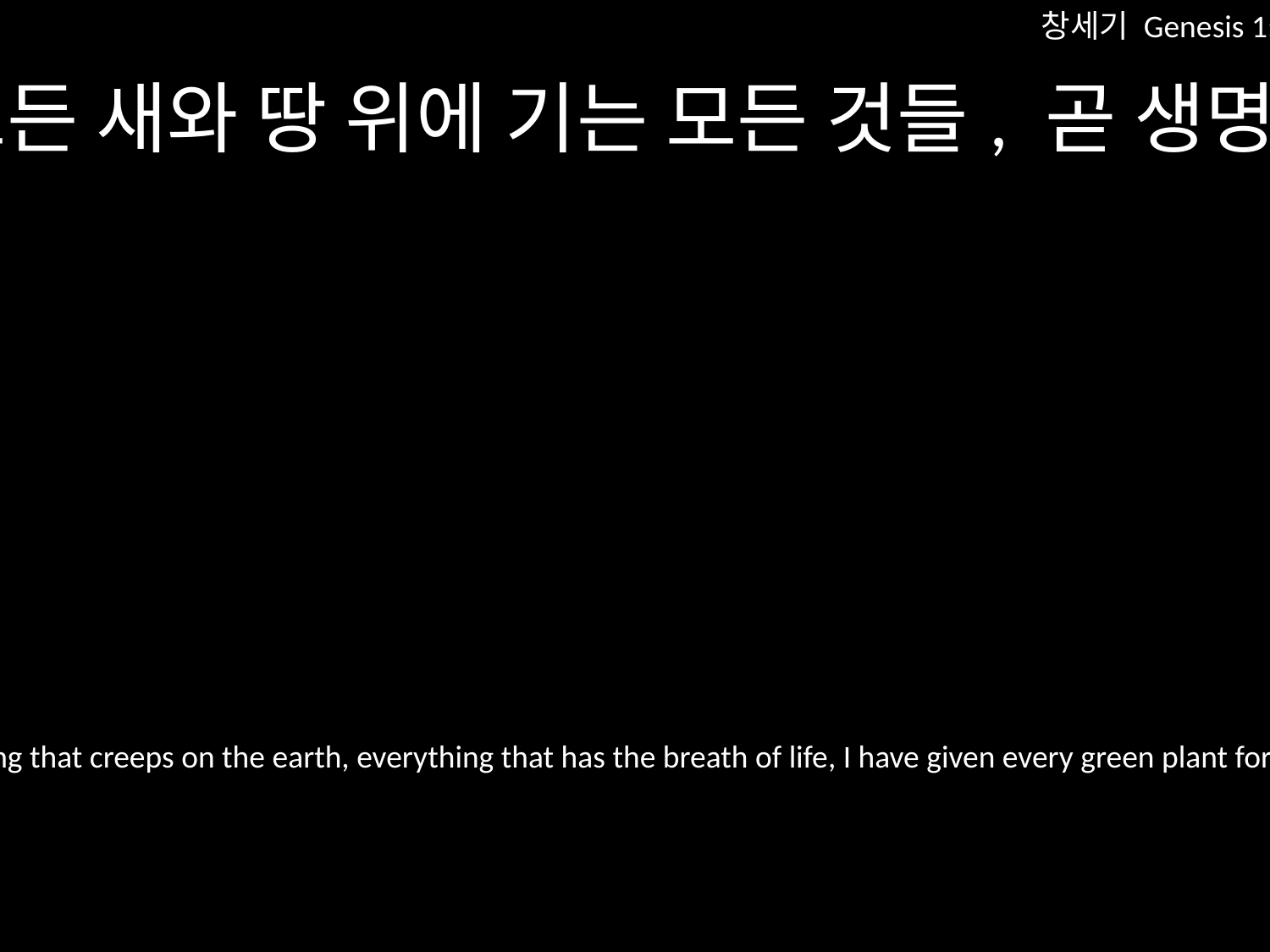

창세기 Genesis 1:30
그리고 땅의 모든 짐승과 공중의 모든 새와 땅 위에 기는 모든 것들, 곧 생명 있는 모든 것들에게는 내가 온갖 푸른 풀을 먹이로 주었다” 하시니 그대로 됐습니다.
And to every beast of the earth and to every bird of the heavens and to everything that creeps on the earth, everything that has the breath of life, I have given every green plant for food.” And it was so.